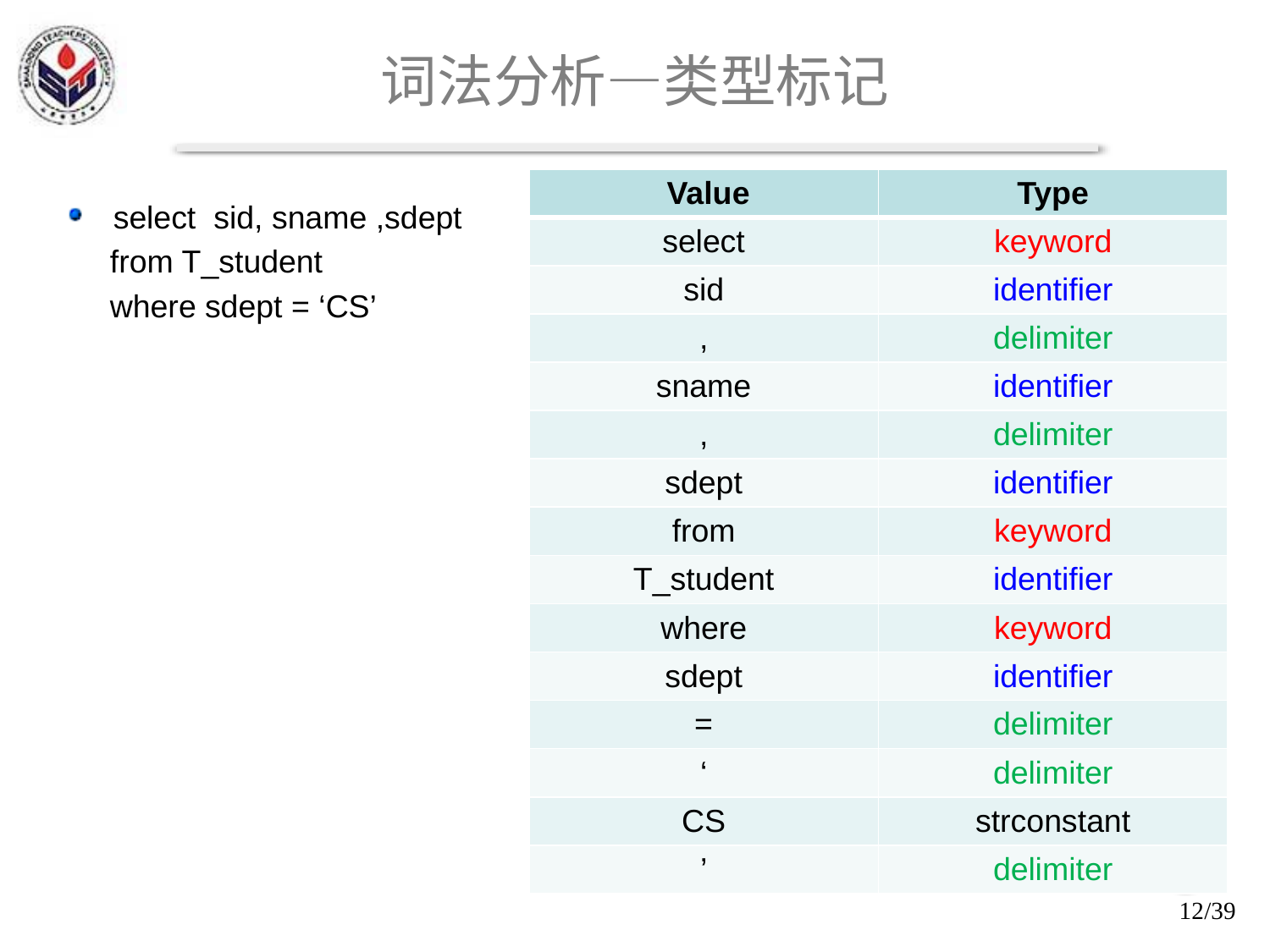

# 词法分析—类型标记
| Value | Type |
| --- | --- |
| select | keyword |
| sid | identifier |
| , | delimiter |
| sname | identifier |
| , | delimiter |
| sdept | identifier |
| from | keyword |
| T\_student | identifier |
| where | keyword |
| sdept | identifier |
| = | delimiter |
| ‘ | delimiter |
| CS | strconstant |
| ’ | delimiter |
select  sid, sname ,sdept
     from T_student
     where sdept = ‘CS’

12/39